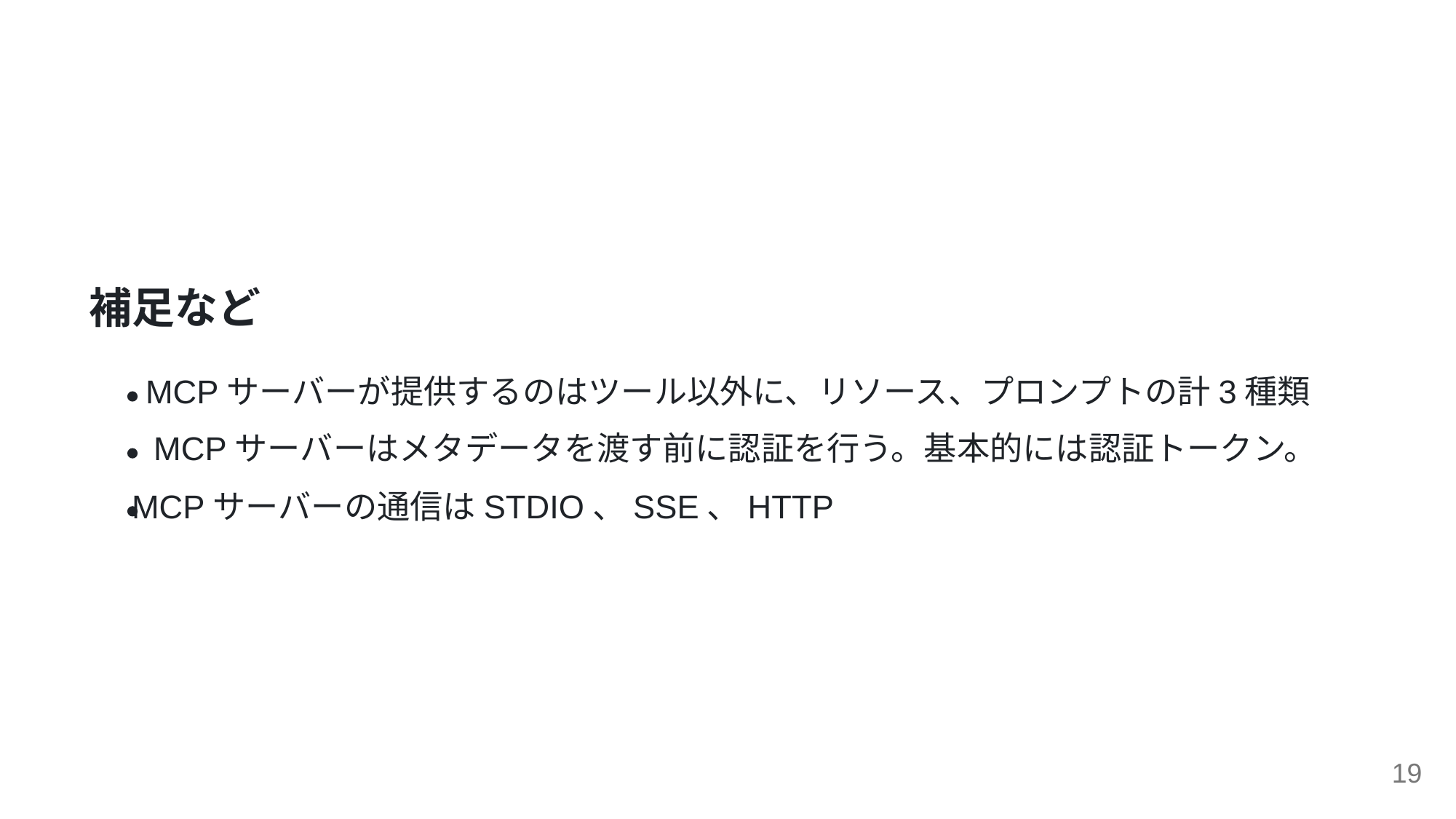

補⾜など
MCPサーバーが提供するのはツール以外に、リソース、プロンプトの計3種類

MCPサーバーはメタデータを渡す前に認証を⾏う。基本的には認証トークン。

MCPサーバーの通信はSTDIO、SSE、HTTP

19